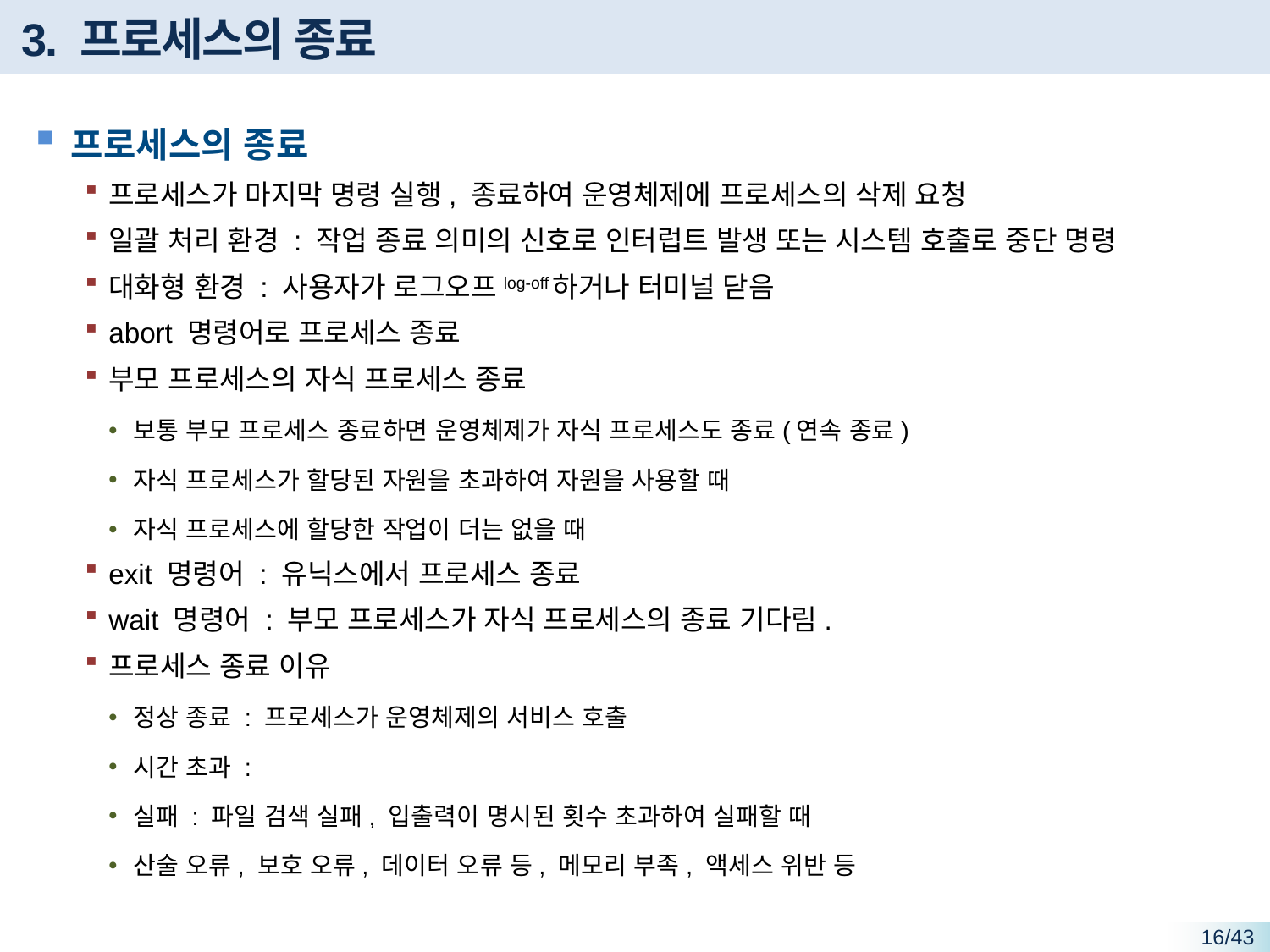

# 3. 프로세스의 종료
프로세스의 종료
프로세스가 마지막 명령 실행, 종료하여 운영체제에 프로세스의 삭제 요청
일괄 처리 환경 : 작업 종료 의미의 신호로 인터럽트 발생 또는 시스템 호출로 중단 명령
대화형 환경 : 사용자가 로그오프log-off하거나 터미널 닫음
abort 명령어로 프로세스 종료
부모 프로세스의 자식 프로세스 종료
보통 부모 프로세스 종료하면 운영체제가 자식 프로세스도 종료(연속 종료)
자식 프로세스가 할당된 자원을 초과하여 자원을 사용할 때
자식 프로세스에 할당한 작업이 더는 없을 때
exit 명령어 : 유닉스에서 프로세스 종료
wait 명령어 : 부모 프로세스가 자식 프로세스의 종료 기다림.
프로세스 종료 이유
정상 종료 : 프로세스가 운영체제의 서비스 호출
시간 초과 :
실패 : 파일 검색 실패, 입출력이 명시된 횟수 초과하여 실패할 때
산술 오류, 보호 오류, 데이터 오류 등, 메모리 부족, 액세스 위반 등